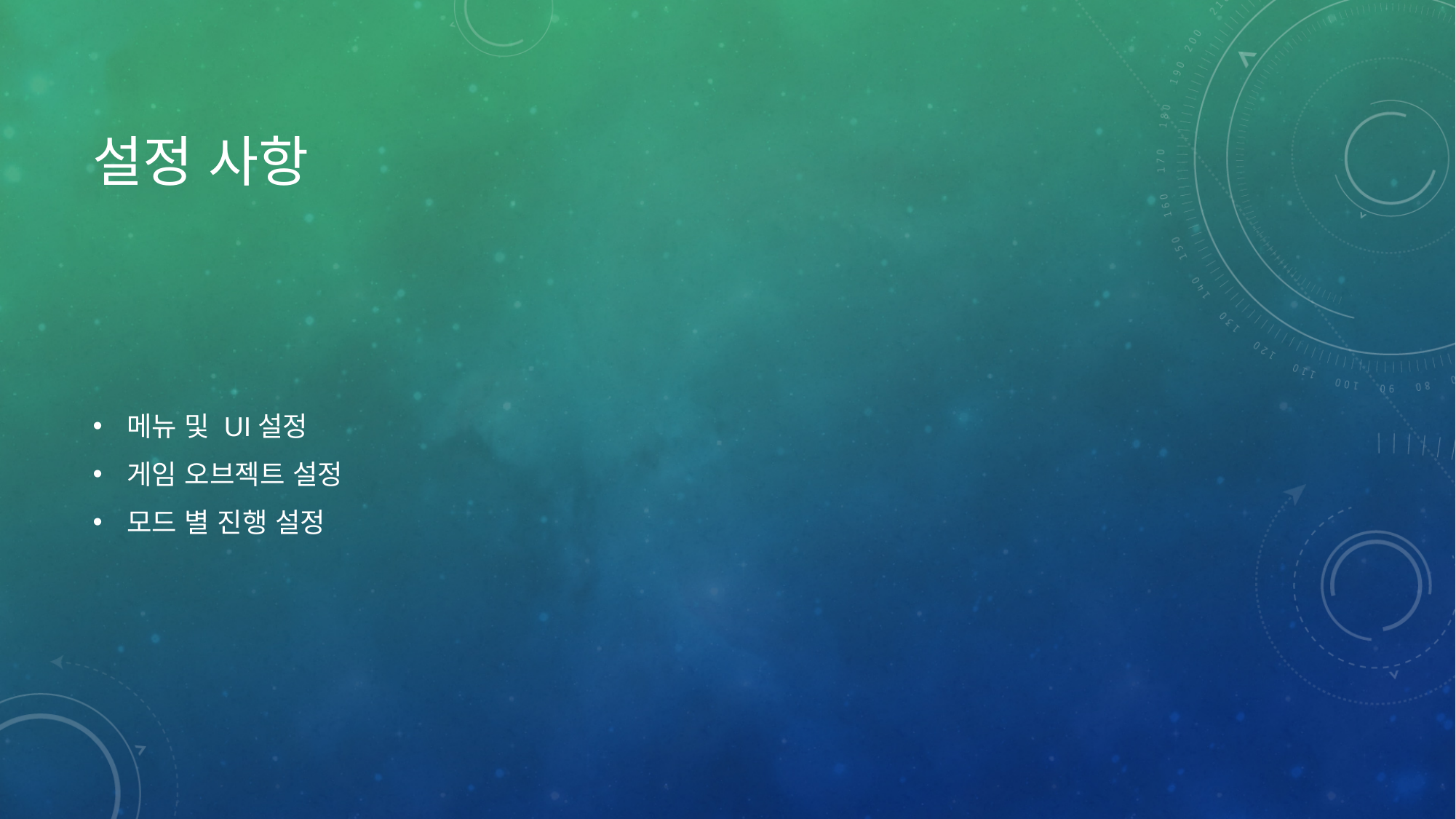

# 설정 사항
메뉴 및 UI설정
게임 오브젝트 설정
모드 별 진행 설정